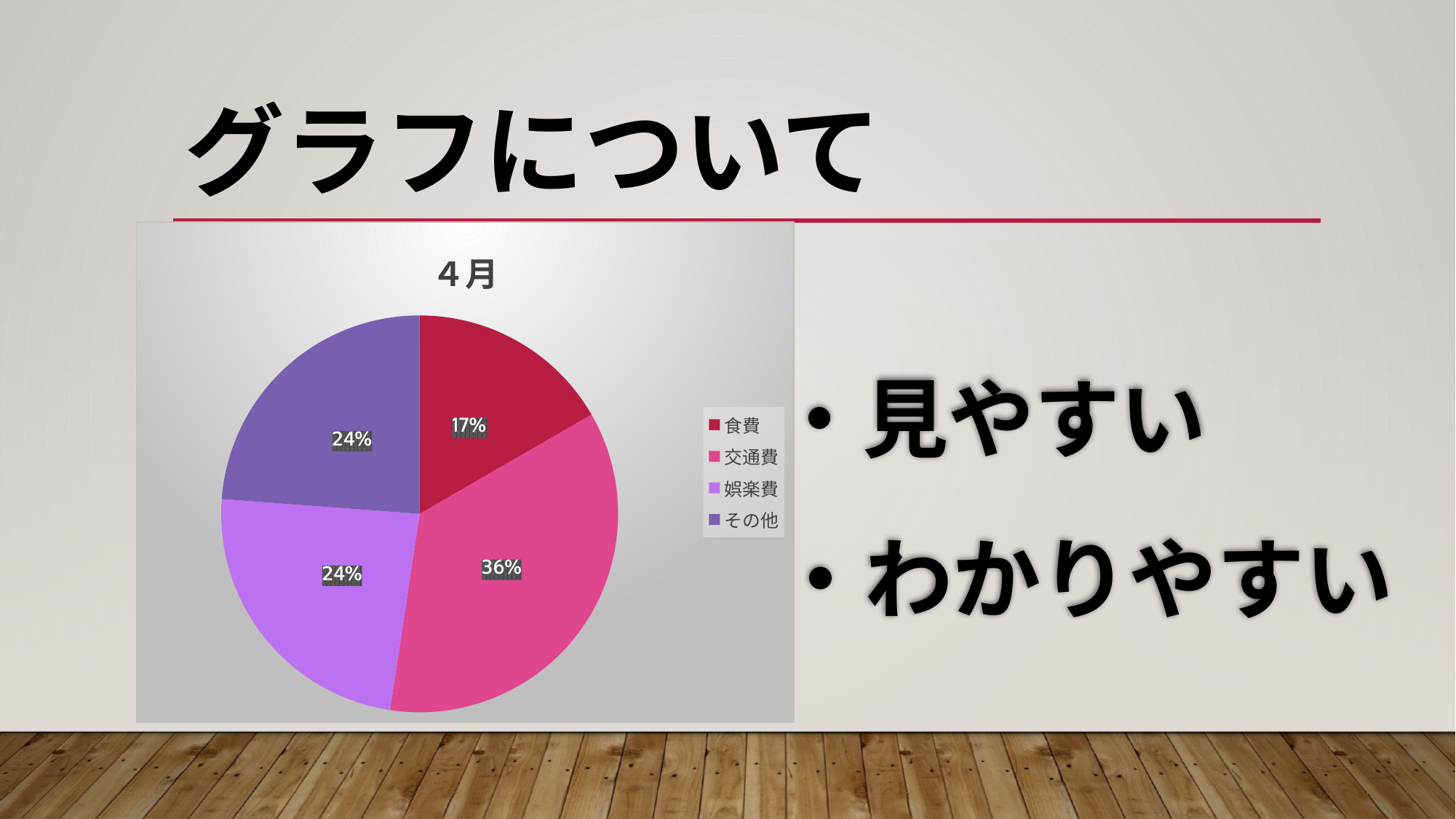

# グラフについて

### Chart:

| Category | ４月 |
|---|---|
| 食費 | 7000.0 |
| 交通費 | 15000.0 |
| 娯楽費 | 10000.0 |
| その他 | 10000.0 |
・見やすい
・わかりやすい